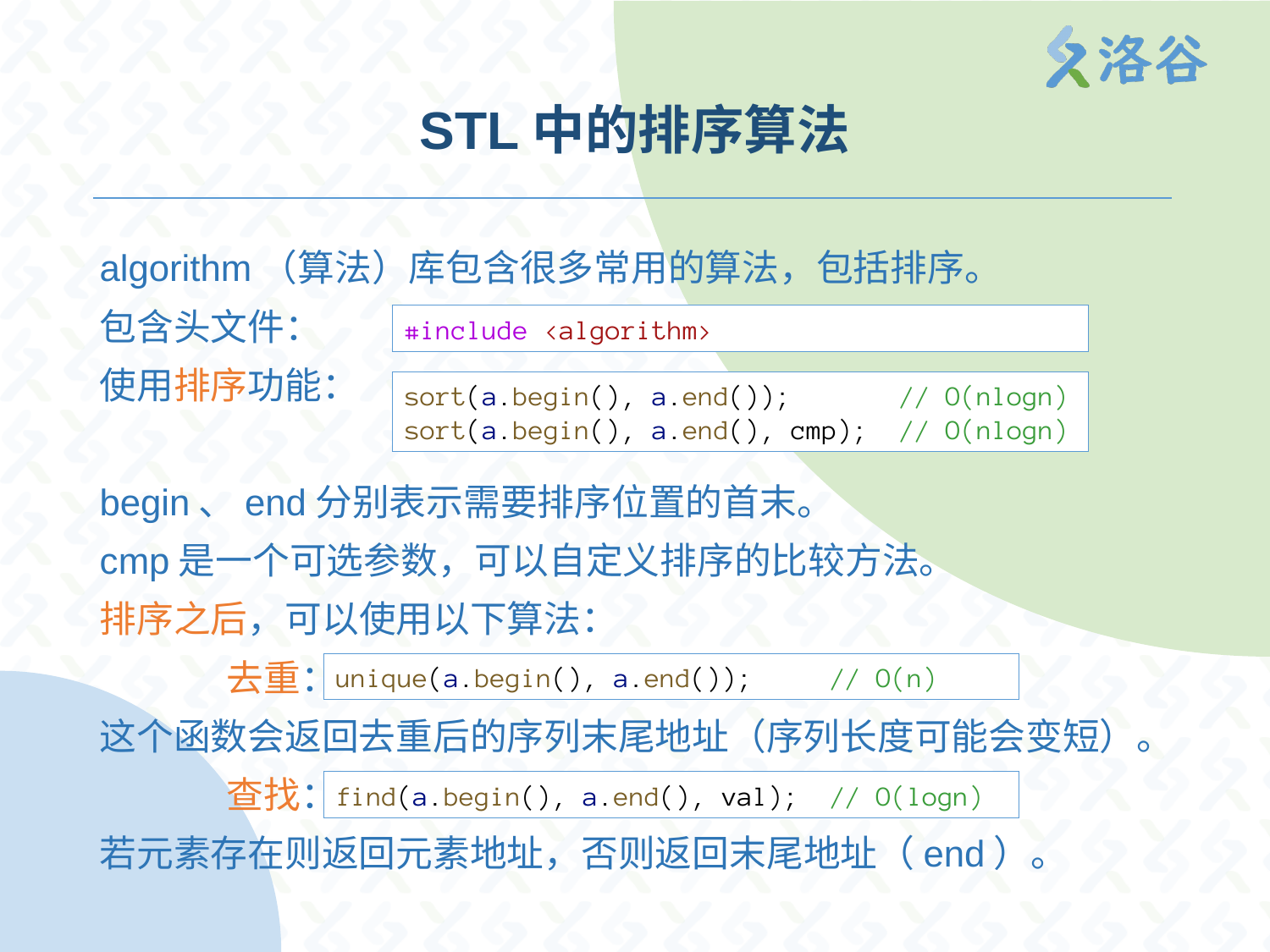

# STL中的排序算法
algorithm（算法）库包含很多常用的算法，包括排序。
包含头文件：
使用排序功能：

begin、end分别表示需要排序位置的首末。
cmp是一个可选参数，可以自定义排序的比较方法。
排序之后，可以使用以下算法：
	去重：
这个函数会返回去重后的序列末尾地址（序列长度可能会变短）。
	查找：
若元素存在则返回元素地址，否则返回末尾地址（end）。
#include <algorithm>
sort(a.begin(), a.end());       // O(nlogn)
sort(a.begin(), a.end(), cmp);  // O(nlogn)
unique(a.begin(), a.end());     // O(n)
find(a.begin(), a.end(), val);  // O(logn)